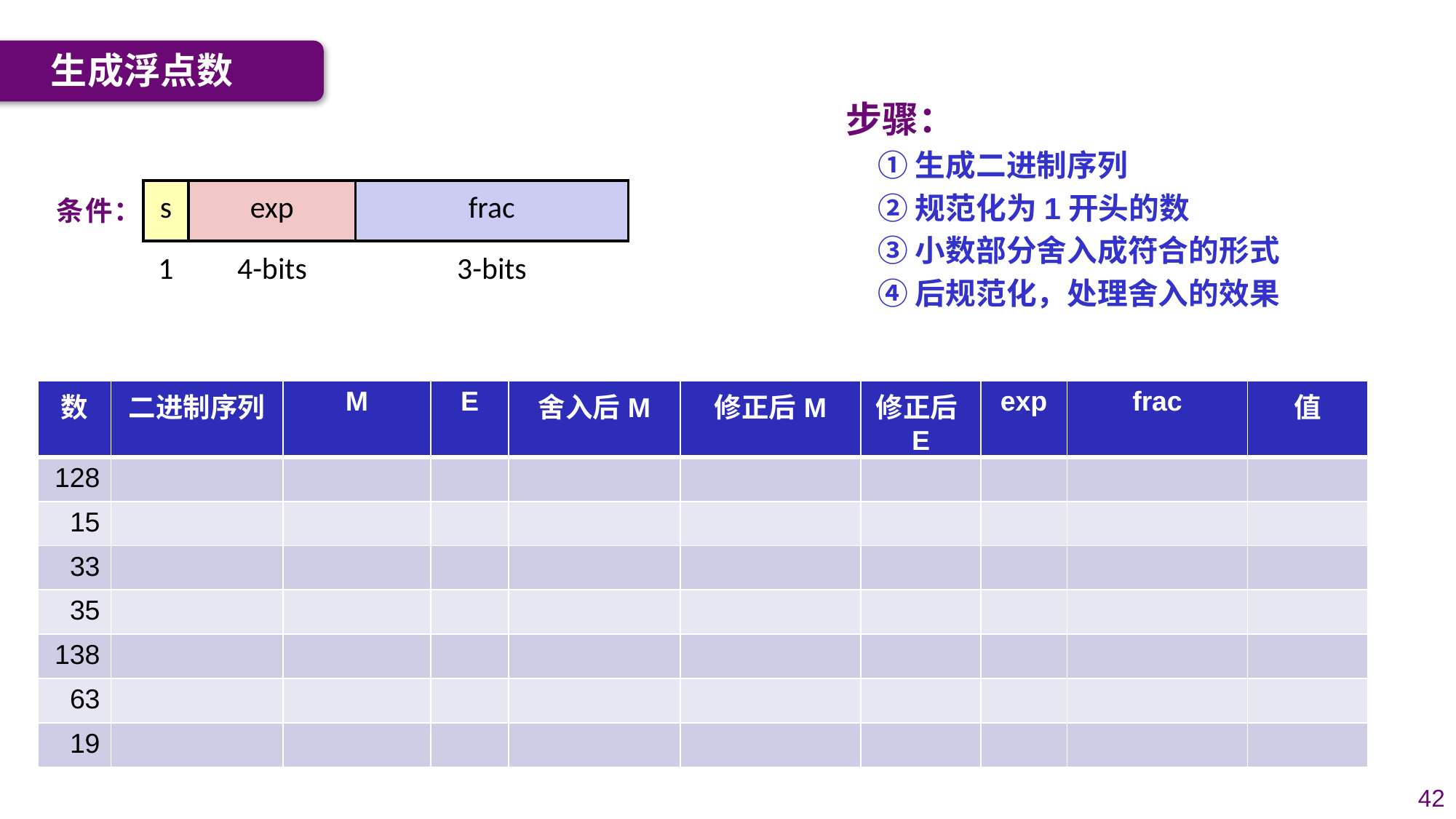

生成浮点数

步骤：
①生成二进制序列
②规范化为1开头的数
③小数部分舍入成符合的形式
④后规范化，处理舍入的效果
| s | exp | frac |
| --- | --- | --- |
| 1 | 4-bits | 3-bits |
条件：
| 数 | 二进制序列 | M | E | 舍入后M | 修正后M | 修正后E | exp | frac | 值 |
| --- | --- | --- | --- | --- | --- | --- | --- | --- | --- |
| 128 |  |  |  |  |  |  |  |  |  |
| 15 |  |  |  |  |  |  |  |  |  |
| 33 |  |  |  |  |  |  |  |  |  |
| 35 |  |  |  |  |  |  |  |  |  |
| 138 |  |  |  |  |  |  |  |  |  |
| 63 |  |  |  |  |  |  |  |  |  |
| 19 |  |  |  |  |  |  |  |  |  |
42